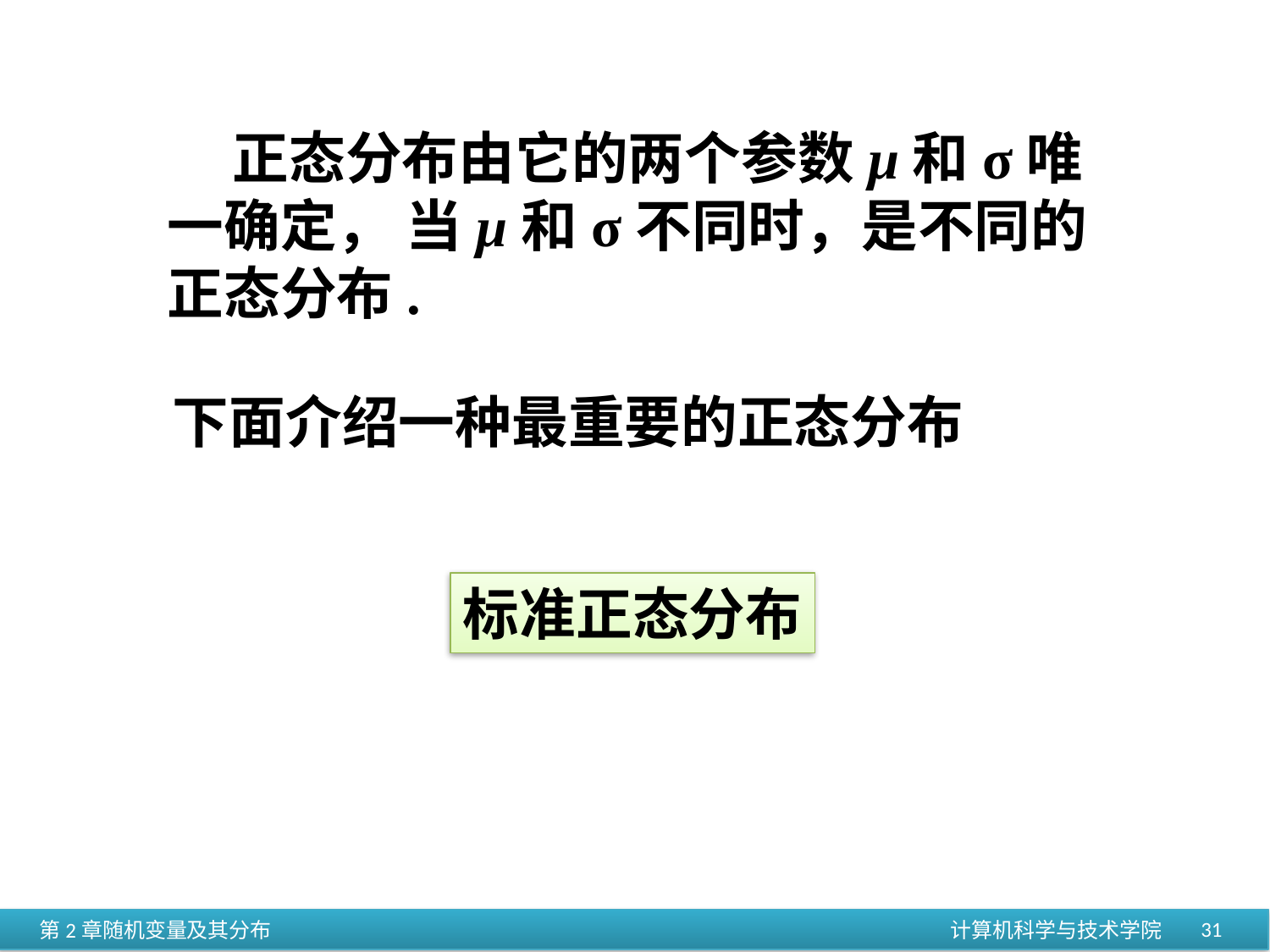

正态分布由它的两个参数μ和σ唯一确定， 当μ和σ不同时，是不同的正态分布.
下面介绍一种最重要的正态分布
标准正态分布